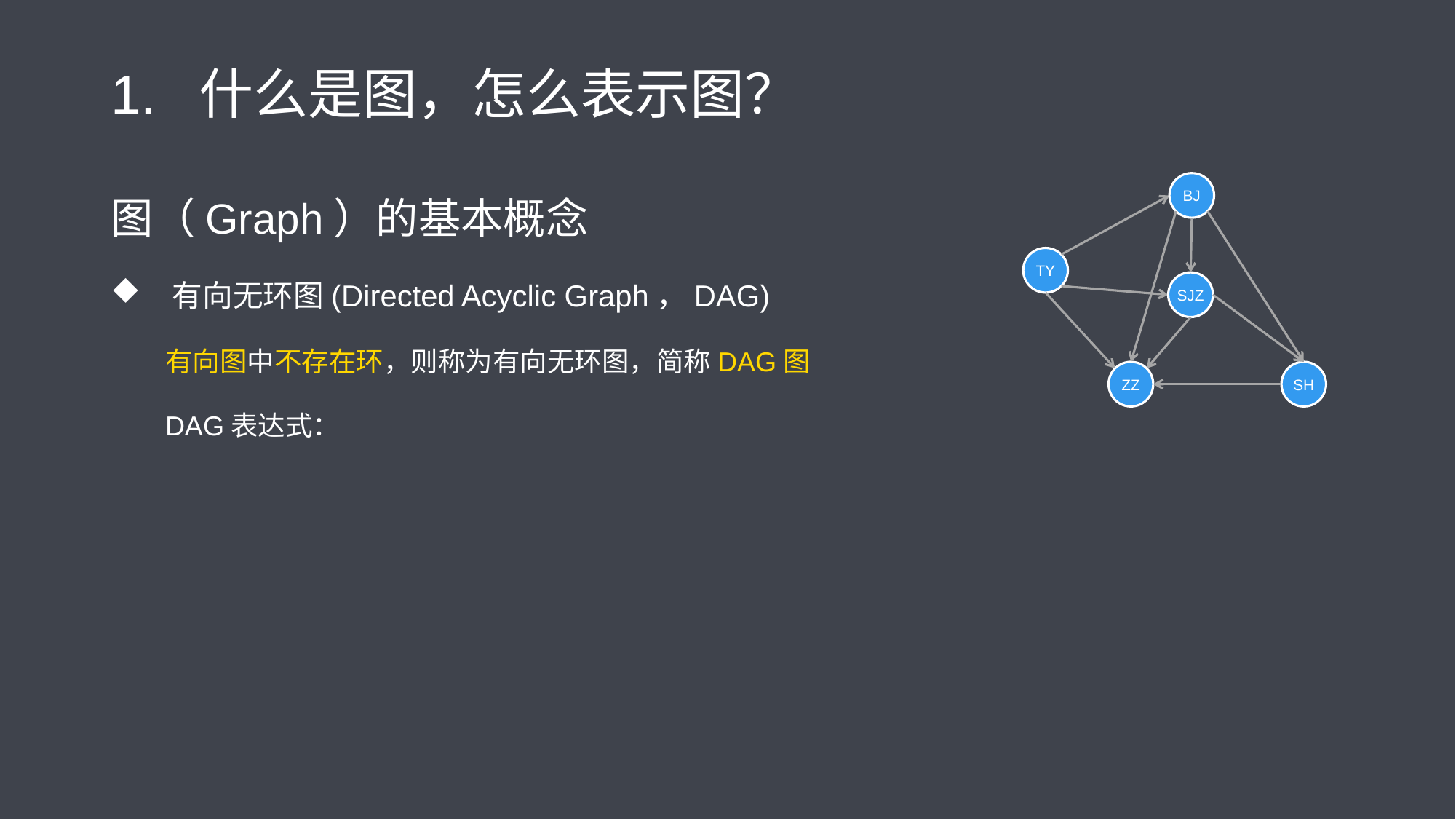

# 什么是图，怎么表示图？
图（Graph）的基本概念
有向无环图(Directed Acyclic Graph，DAG)
有向图中不存在环，则称为有向无环图，简称DAG图
DAG表达式：
BJ
TY
SJZ
SH
ZZ